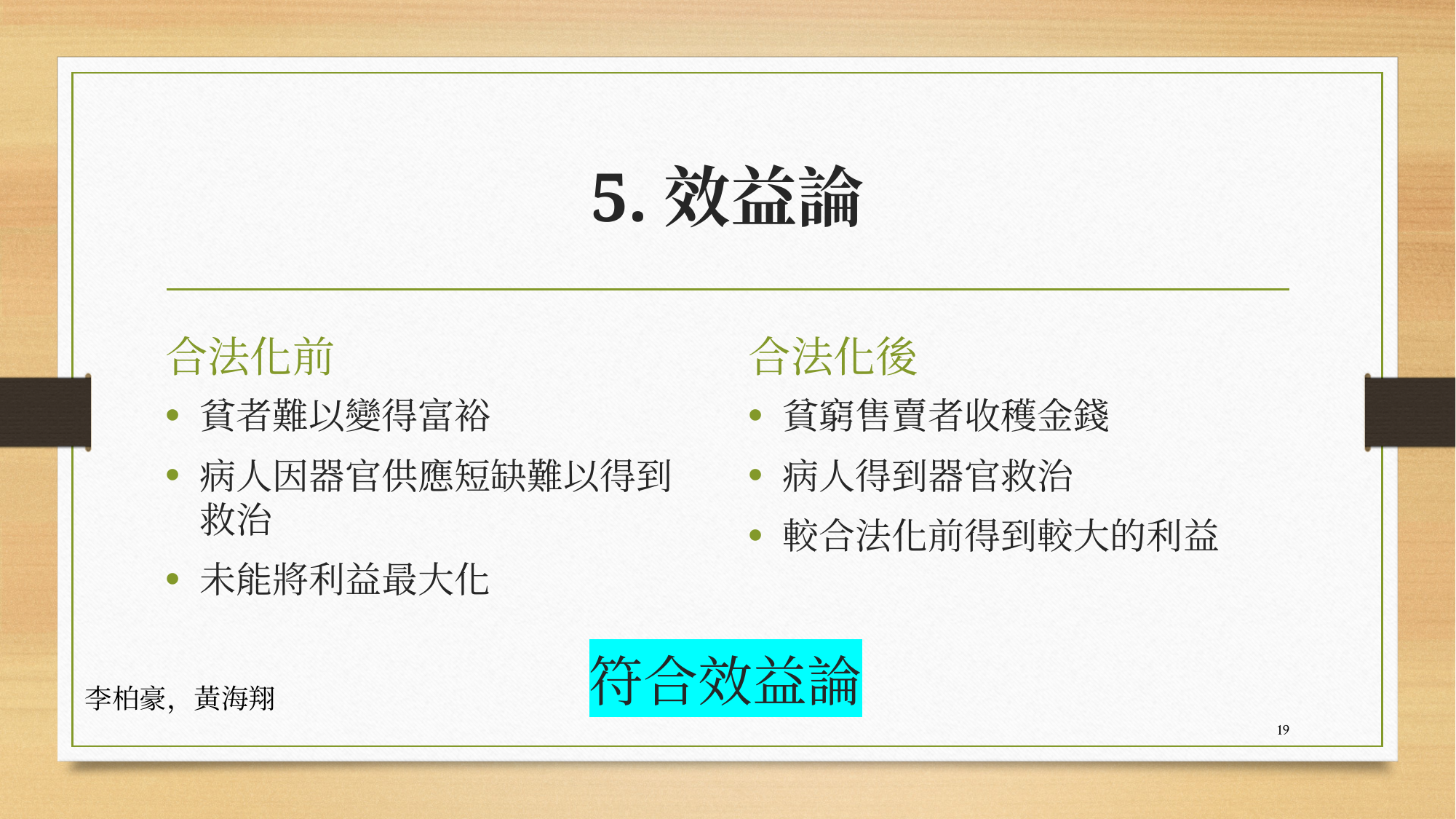

# 5.效益論
合法化前
合法化後
貧者難以變得富裕
病人因器官供應短缺難以得到救治
未能將利益最大化
貧窮售賣者收穫金錢
病人得到器官救治
較合法化前得到較大的利益
符合效益論
李柏豪，黃海翔
19